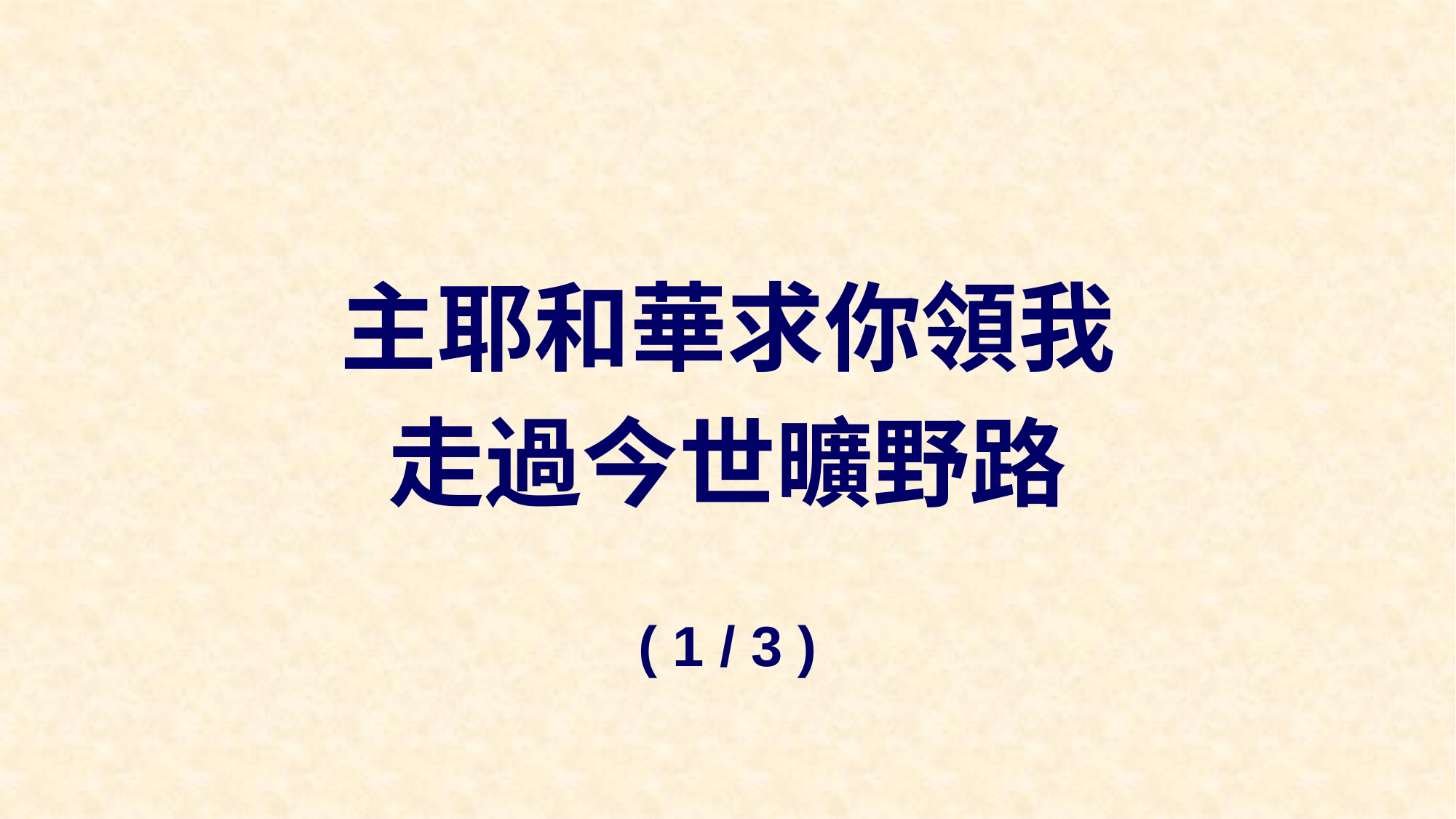

主耶和華求你領我
走過今世曠野路
( 1 / 3 )